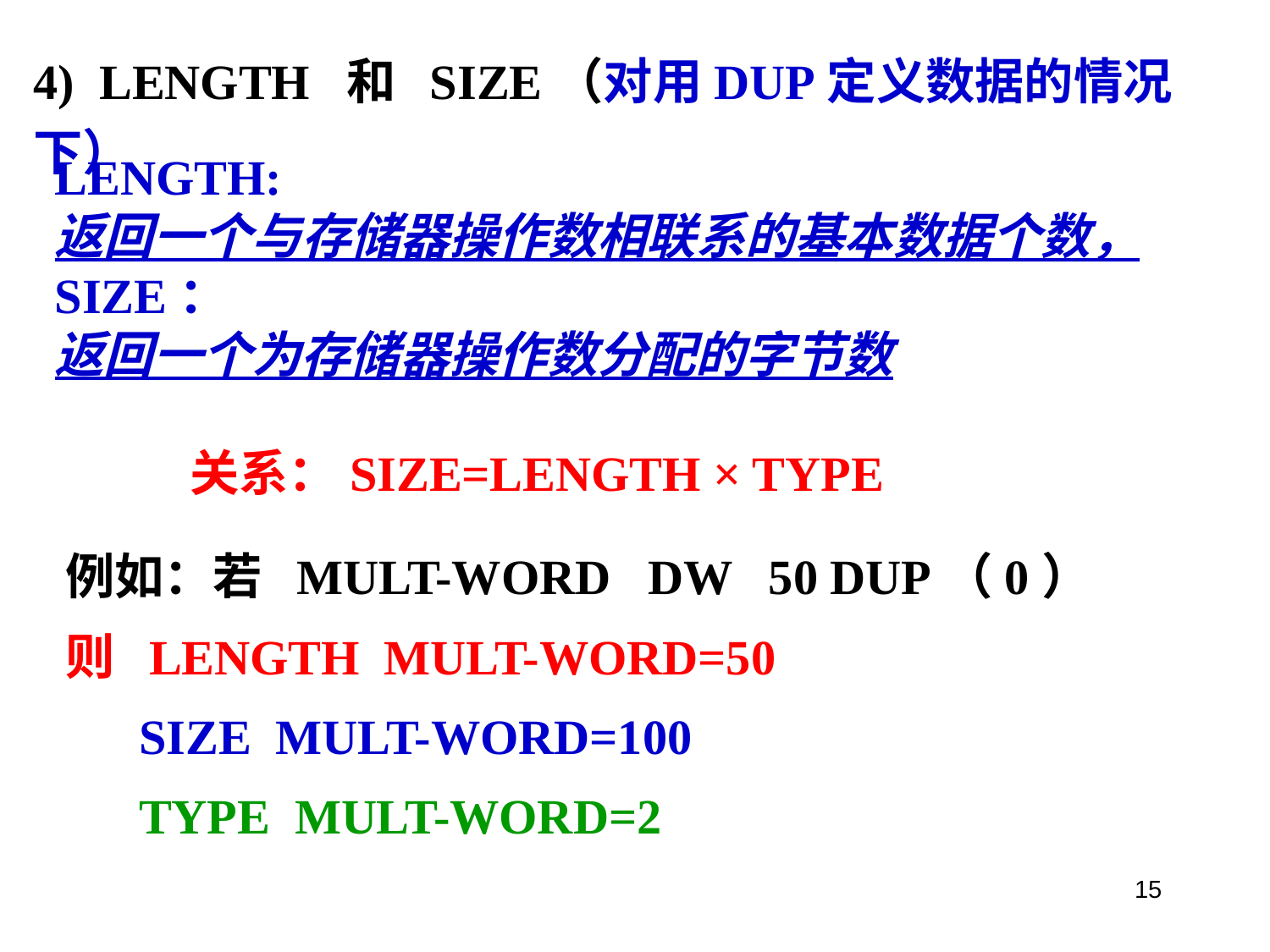

4)  LENGTH  和  SIZE（对用DUP定义数据的情况下）
LENGTH:
返回一个与存储器操作数相联系的基本数据个数，
SIZE：
返回一个为存储器操作数分配的字节数

           关系：SIZE=LENGTH × TYPE
例如：若  MULT-WORD   DW   50 DUP（0）
则  LENGTH  MULT-WORD=50
      SIZE  MULT-WORD=100
      TYPE  MULT-WORD=2
15